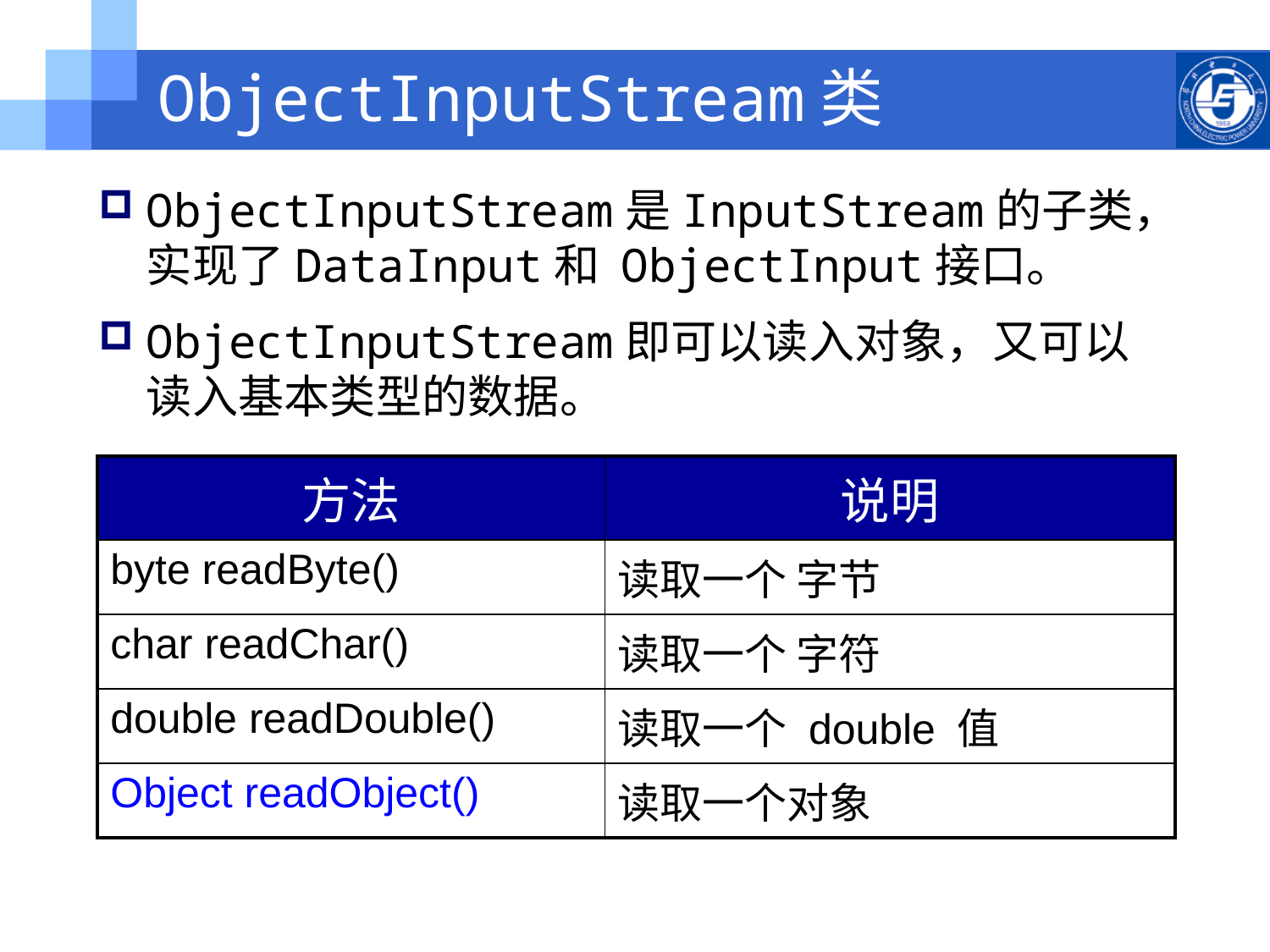

# ObjectInputStream类
ObjectInputStream是InputStream的子类，实现了DataInput和 ObjectInput接口。
ObjectInputStream即可以读入对象，又可以读入基本类型的数据。
| 方法 | 说明 |
| --- | --- |
| byte readByte() | 读取一个 字节 |
| char readChar() | 读取一个 字符 |
| double readDouble() | 读取一个 double 值 |
| Object readObject() | 读取一个对象 |